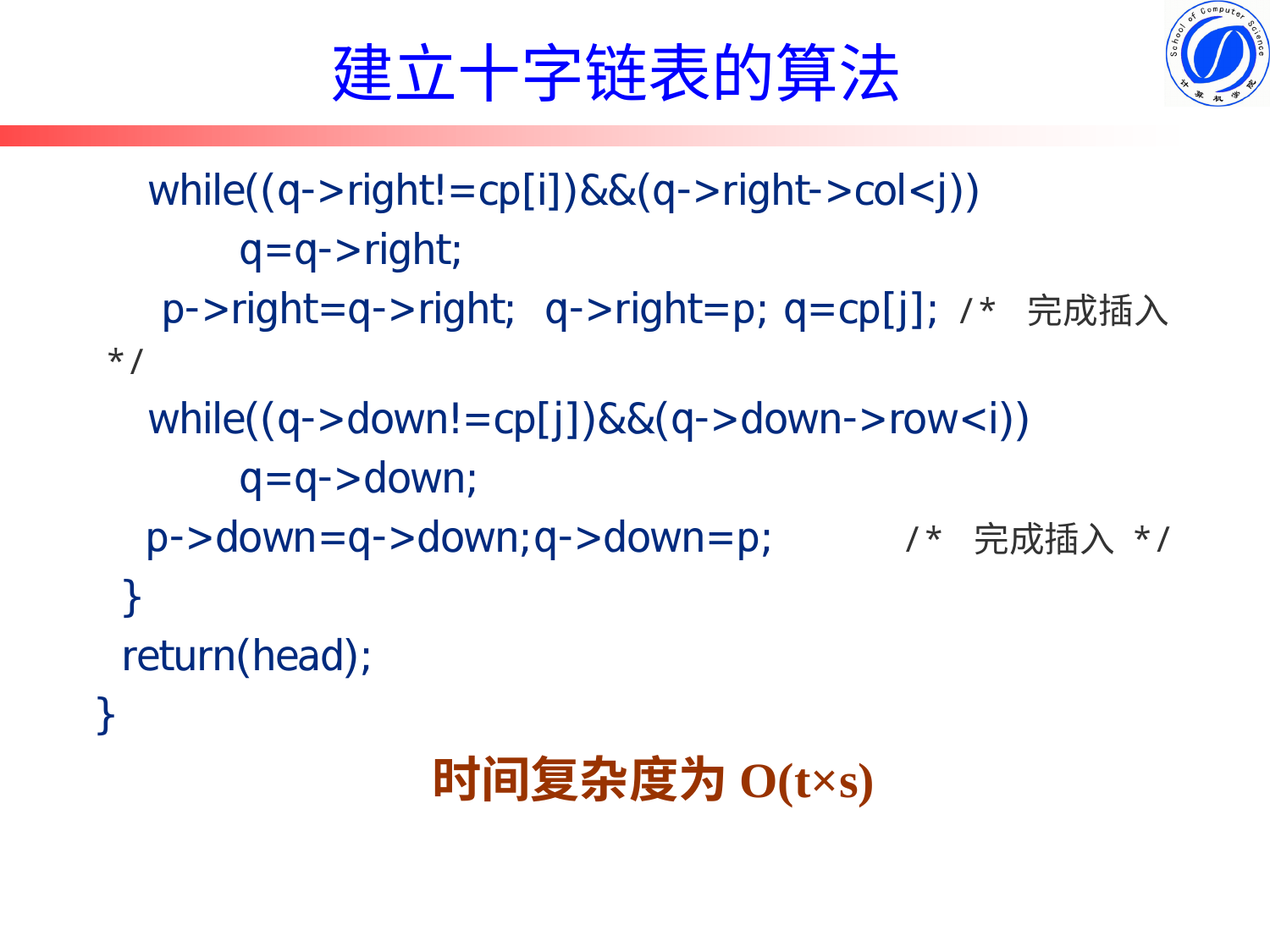

# 建立十字链表的算法
    while((q->right!=cp[i])&&(q->right->col<j))
           q=q->right;
     p->right=q->right;  q->right=p; q=cp[j]; /* 完成插入 */
    while((q->down!=cp[j])&&(q->down->row<i))
           q=q->down;
 p->down=q->down;q->down=p;         /* 完成插入 */
  }
  return(head);
}
时间复杂度为O(t×s)